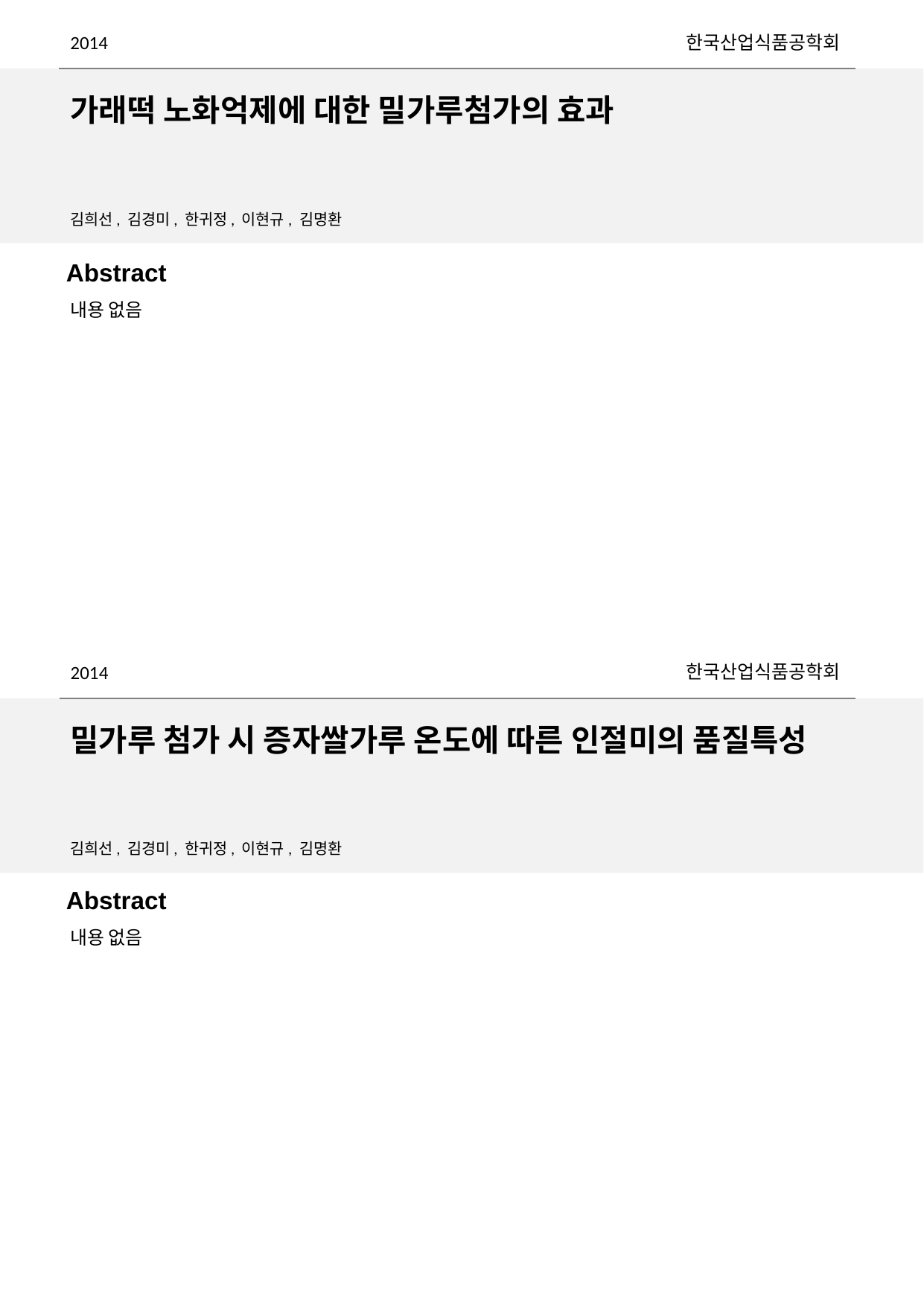

2014
한국산업식품공학회
가래떡 노화억제에 대한 밀가루첨가의 효과
김희선, 김경미, 한귀정, 이현규, 김명환
내용 없음
한국산업식품공학회
2014
밀가루 첨가 시 증자쌀가루 온도에 따른 인절미의 품질특성
김희선, 김경미, 한귀정, 이현규, 김명환
내용 없음